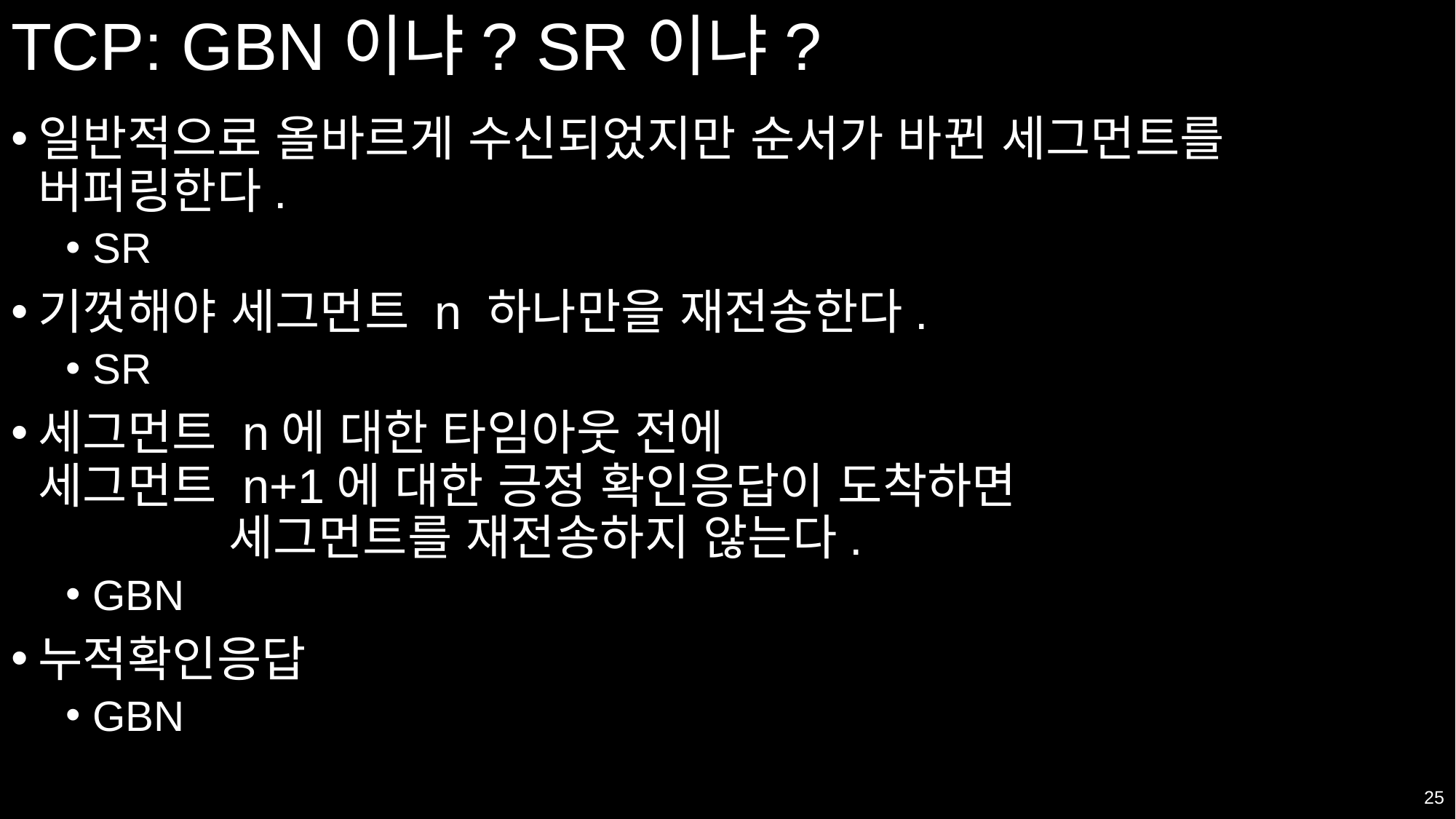

# TCP: GBN이냐? SR이냐?
일반적으로 올바르게 수신되었지만 순서가 바뀐 세그먼트를 버퍼링한다.
SR
기껏해야 세그먼트 n 하나만을 재전송한다.
SR
세그먼트 n에 대한 타임아웃 전에 			 	              	       세그먼트 n+1에 대한 긍정 확인응답이 도착하면 				      세그먼트를 재전송하지 않는다.
GBN
누적확인응답
GBN

25